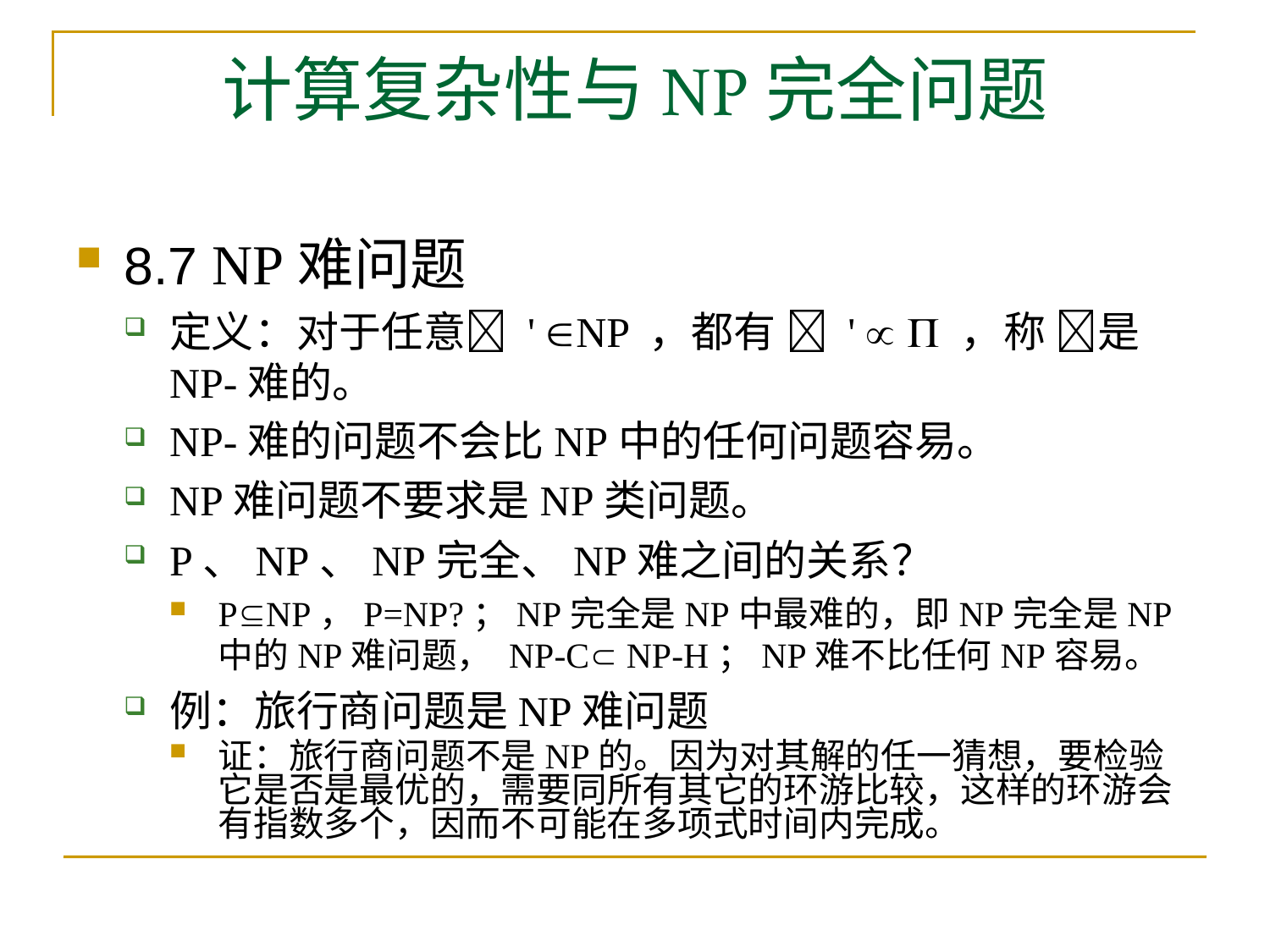

# 计算复杂性与NP完全问题
8.7 NP难问题
定义：对于任意Π ' ∈NP ，都有 Π ' ∝ Π ，称 Π是NP-难的。
NP-难的问题不会比NP中的任何问题容易。
NP难问题不要求是NP类问题。
P、NP、NP完全、NP难之间的关系？
P⊆NP，P=NP?；NP完全是NP中最难的，即NP完全是NP中的NP难问题， NP-C⊂ NP-H；NP难不比任何NP容易。
例：旅行商问题是NP难问题
证：旅行商问题不是NP的。因为对其解的任一猜想，要检验它是否是最优的，需要同所有其它的环游比较，这样的环游会有指数多个，因而不可能在多项式时间内完成。